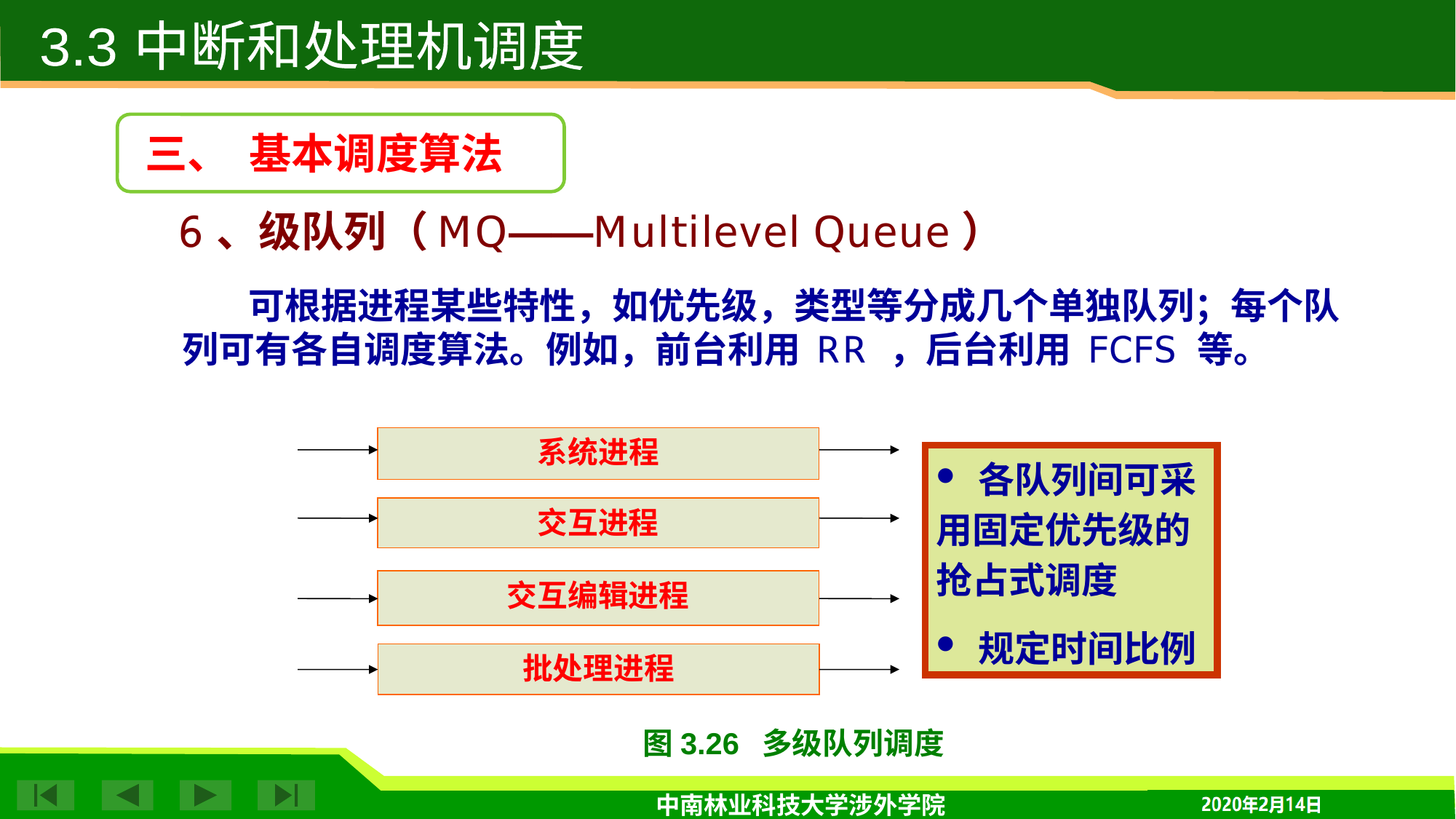

3.3 中断和处理机调度

三、  基本调度算法
6、级队列（MQ——Multilevel Queue）
       可根据进程某些特性，如优先级，类型等分成几个单独队列；每个队列可有各自调度算法。例如，前台利用 RR ，后台利用 FCFS 等。

系统进程

交互进程

交互编辑进程

批处理进程

 各队列间可采用固定优先级的抢占式调度
 规定时间比例
图3.26  多级队列调度